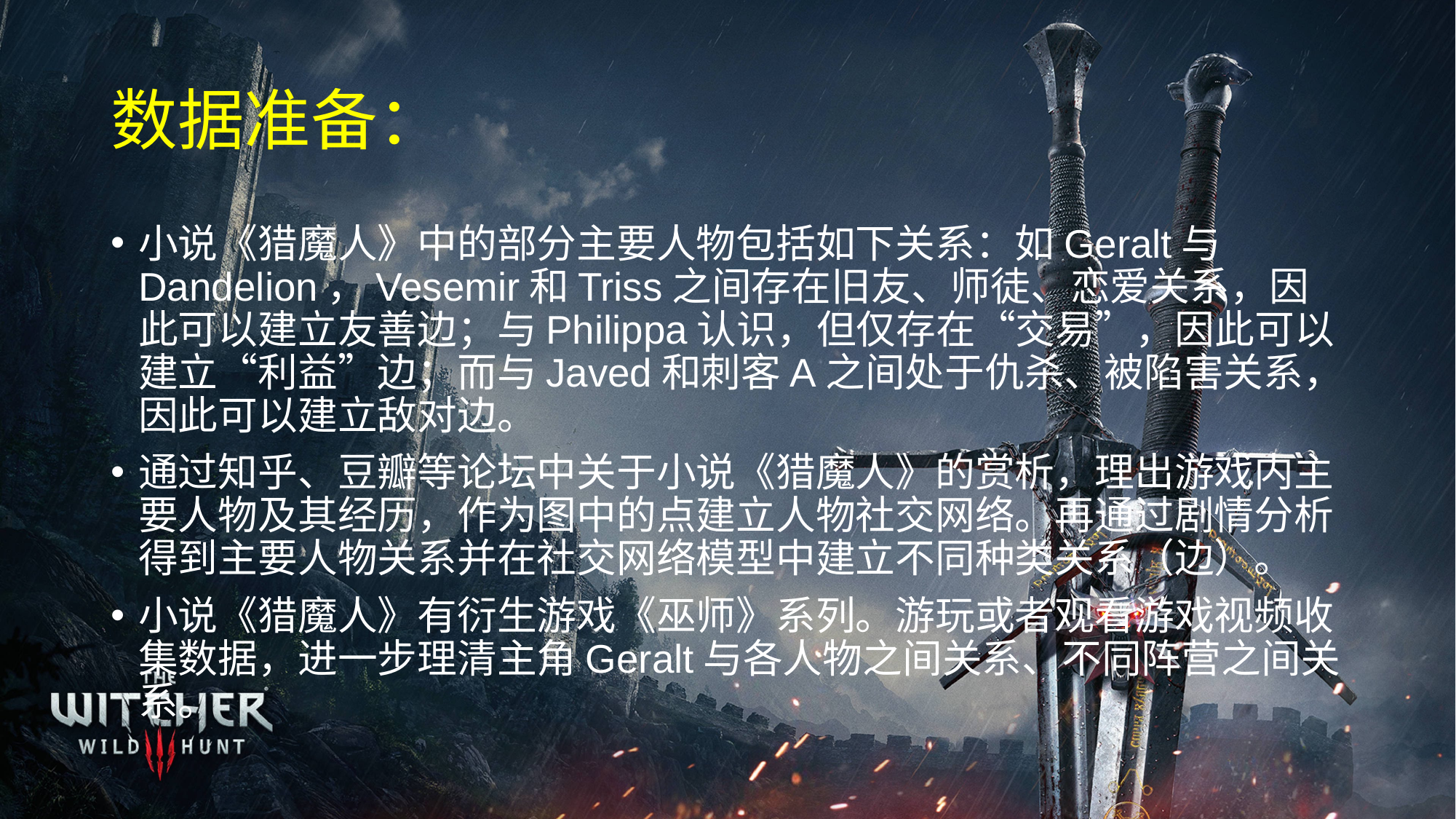

# 数据准备：
小说《猎魔人》中的部分主要人物包括如下关系：如Geralt与Dandelion，Vesemir和Triss之间存在旧友、师徒、恋爱关系，因此可以建立友善边；与Philippa认识，但仅存在“交易”，因此可以建立“利益”边；而与Javed和刺客A之间处于仇杀、被陷害关系，因此可以建立敌对边。
通过知乎、豆瓣等论坛中关于小说《猎魔人》的赏析，理出游戏内主要人物及其经历，作为图中的点建立人物社交网络。再通过剧情分析得到主要人物关系并在社交网络模型中建立不同种类关系（边）。
小说《猎魔人》有衍生游戏《巫师》系列。游玩或者观看游戏视频收集数据，进一步理清主角Geralt与各人物之间关系、不同阵营之间关系。